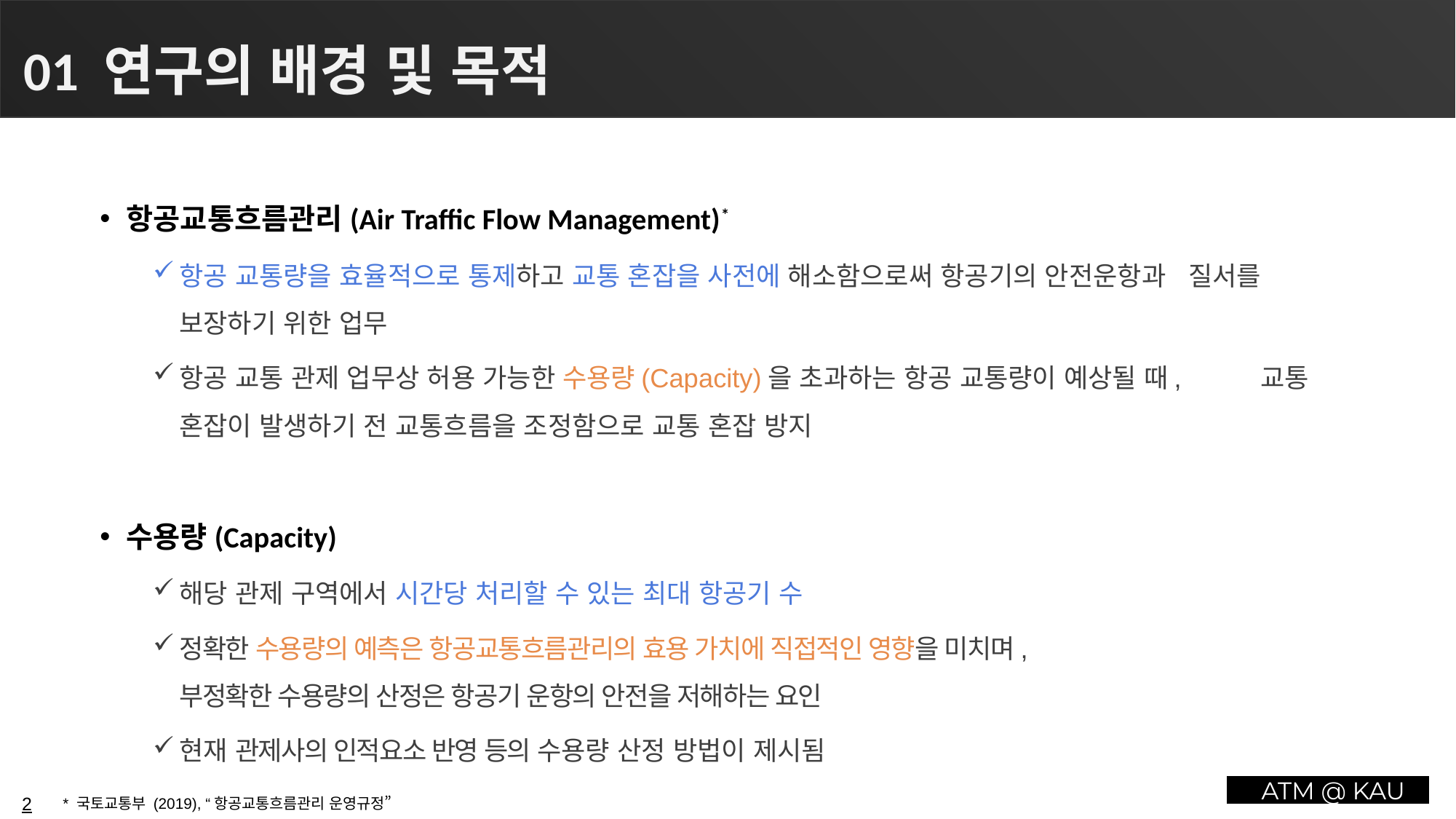

# 01 연구의 배경 및 목적
항공교통흐름관리(Air Traffic Flow Management)*
항공 교통량을 효율적으로 통제하고 교통 혼잡을 사전에 해소함으로써 항공기의 안전운항과   질서를 보장하기 위한 업무
항공 교통 관제 업무상 허용 가능한 수용량(Capacity)을 초과하는 항공 교통량이 예상될 때,          교통 혼잡이 발생하기 전 교통흐름을 조정함으로 교통 혼잡 방지

수용량(Capacity)
해당 관제 구역에서 시간당 처리할 수 있는 최대 항공기 수
정확한 수용량의 예측은 항공교통흐름관리의 효용 가치에 직접적인 영향을 미치며,                                      부정확한 수용량의 산정은 항공기 운항의 안전을 저해하는 요인
현재 관제사의 인적요소 반영 등의 수용량 산정 방법이 제시됨

ATM @ KAU
* 국토교통부 (2019), “항공교통흐름관리 운영규정”
2